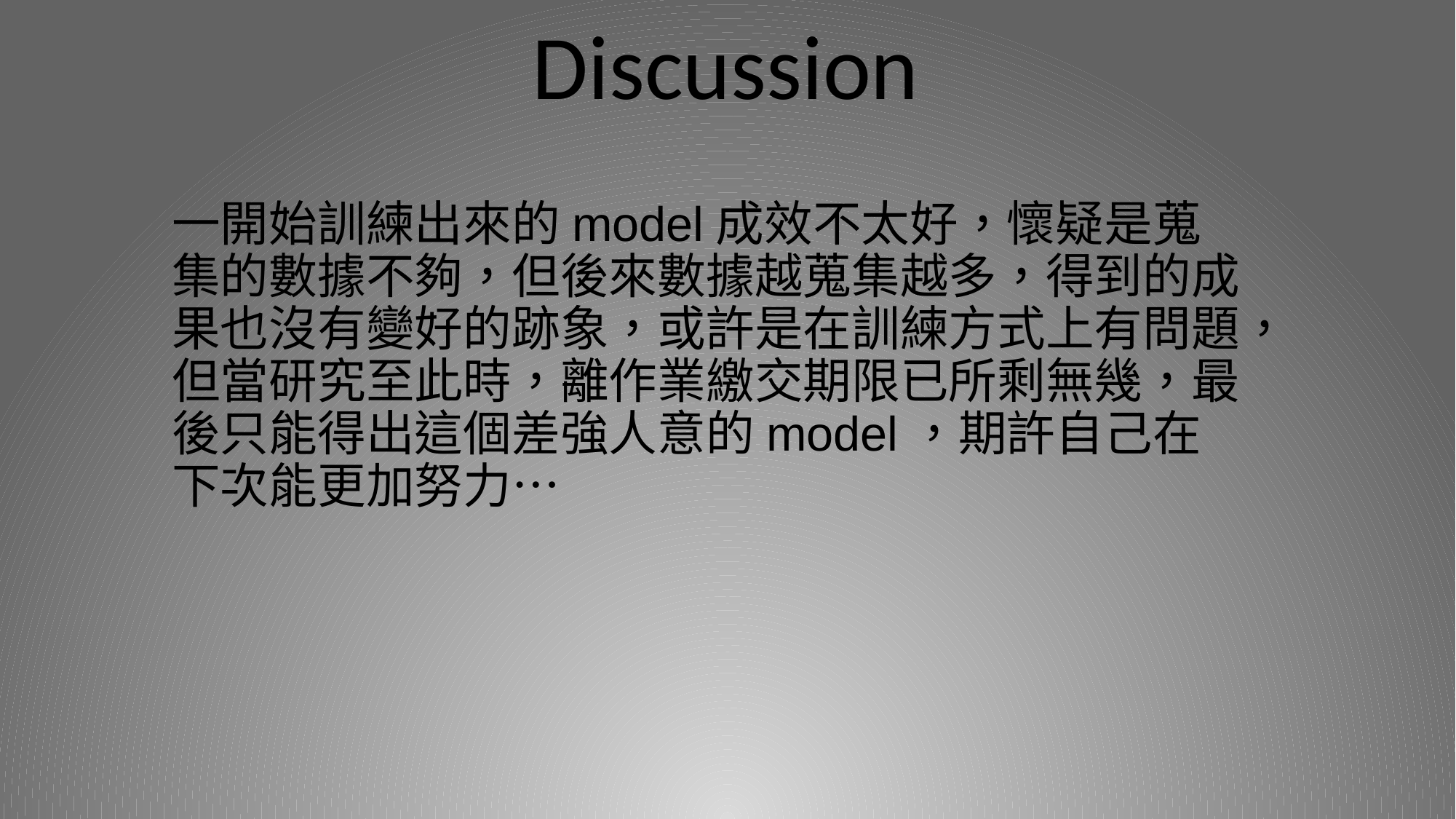

# Discussion
一開始訓練出來的model成效不太好，懷疑是蒐集的數據不夠，但後來數據越蒐集越多，得到的成果也沒有變好的跡象，或許是在訓練方式上有問題，但當研究至此時，離作業繳交期限已所剩無幾，最後只能得出這個差強人意的model，期許自己在下次能更加努力…